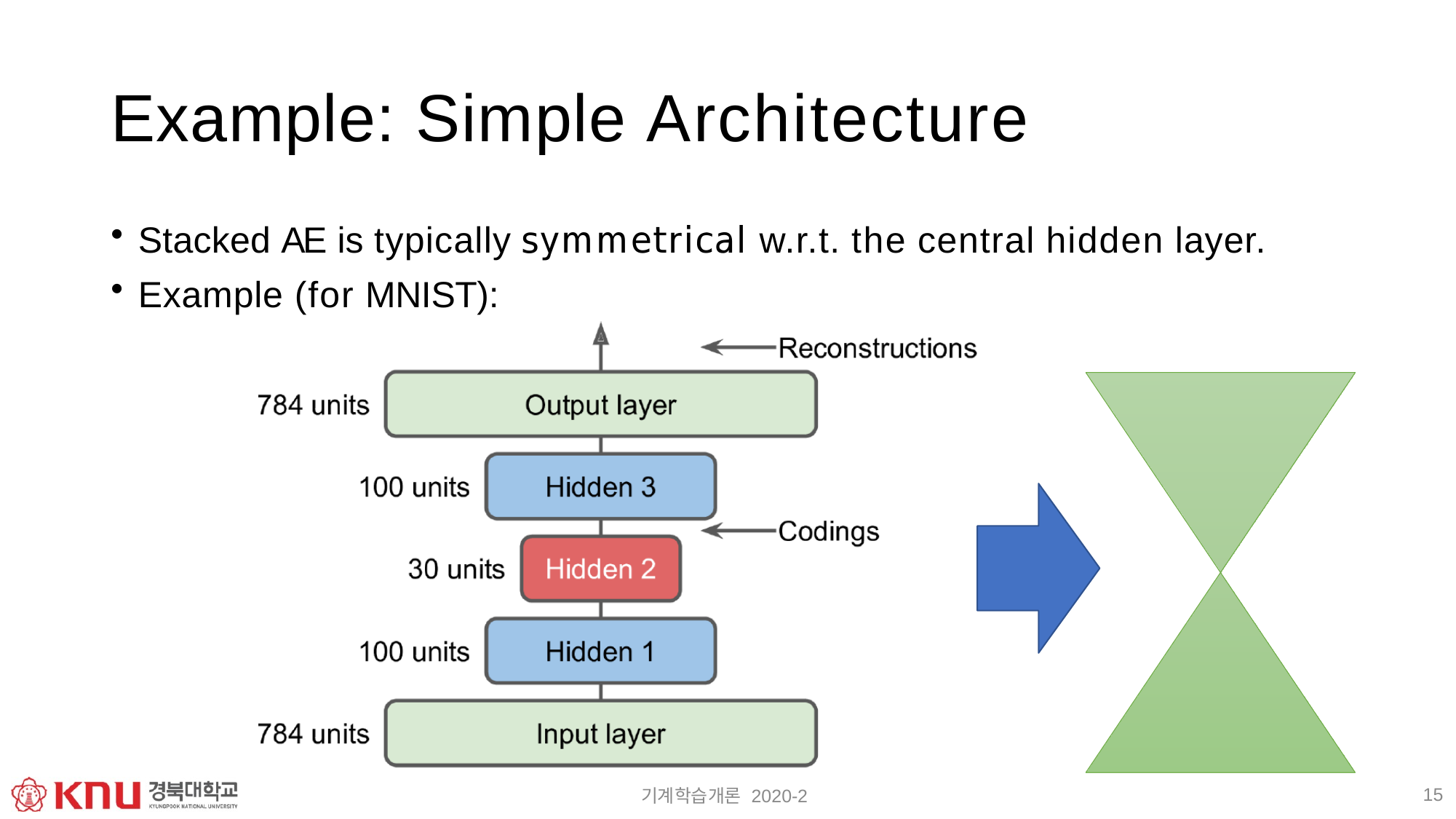

# Example: Simple Architecture
Stacked AE is typically symmetrical w.r.t. the central hidden layer.
Example (for MNIST):

15
기계학습개론 2020-2